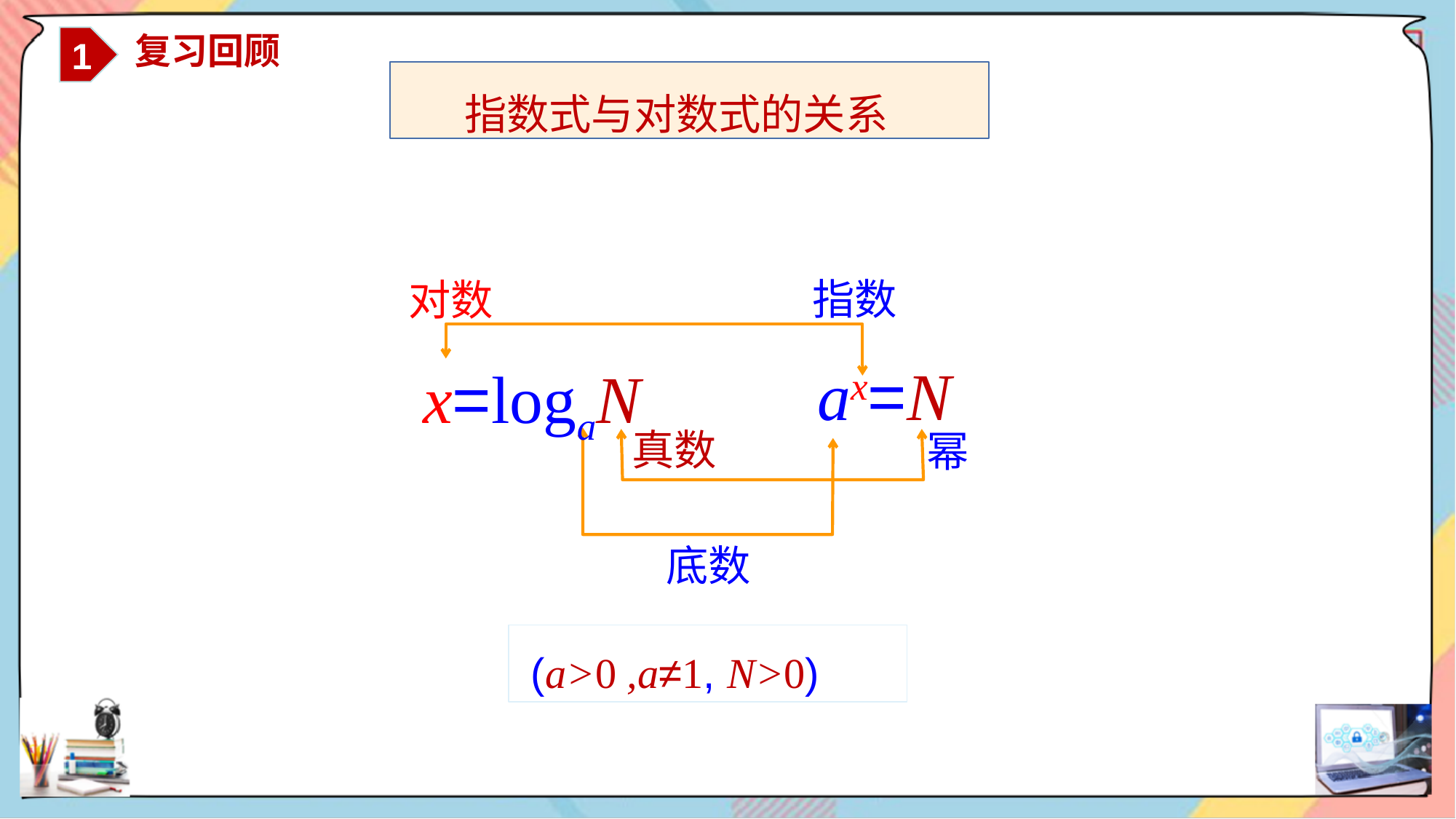

1
 复习回顾
        指数式与对数式的关系
指数
对数
x=logaN

ax=N
真数
幂

底数
 (a>0 ,a≠1, N>0)